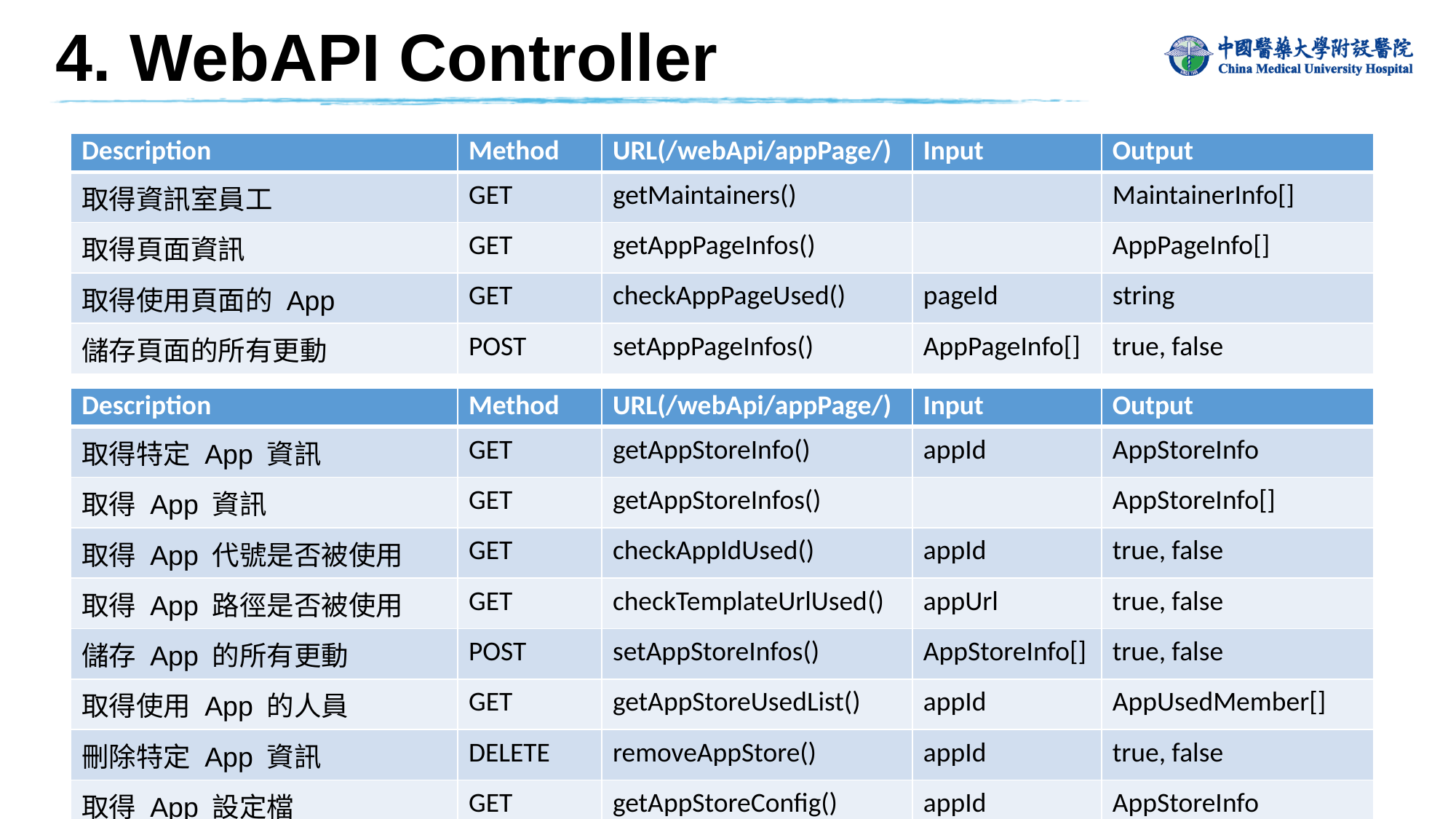

4. WebAPI Controller
| Description | Method | URL(/webApi/appPage/) | Input | Output |
| --- | --- | --- | --- | --- |
| 取得資訊室員工 | GET | getMaintainers() |  | MaintainerInfo[] |
| 取得頁面資訊 | GET | getAppPageInfos() |  | AppPageInfo[] |
| 取得使用頁面的 App | GET | checkAppPageUsed() | pageId | string |
| 儲存頁面的所有更動 | POST | setAppPageInfos() | AppPageInfo[] | true, false |
| Description | Method | URL(/webApi/appPage/) | Input | Output |
| --- | --- | --- | --- | --- |
| 取得特定 App 資訊 | GET | getAppStoreInfo() | appId | AppStoreInfo |
| 取得 App 資訊 | GET | getAppStoreInfos() |  | AppStoreInfo[] |
| 取得 App 代號是否被使用 | GET | checkAppIdUsed() | appId | true, false |
| 取得 App 路徑是否被使用 | GET | checkTemplateUrlUsed() | appUrl | true, false |
| 儲存 App 的所有更動 | POST | setAppStoreInfos() | AppStoreInfo[] | true, false |
| 取得使用 App 的人員 | GET | getAppStoreUsedList() | appId | AppUsedMember[] |
| 刪除特定 App 資訊 | DELETE | removeAppStore() | appId | true, false |
| 取得 App 設定檔 | GET | getAppStoreConfig() | appId | AppStoreInfo |